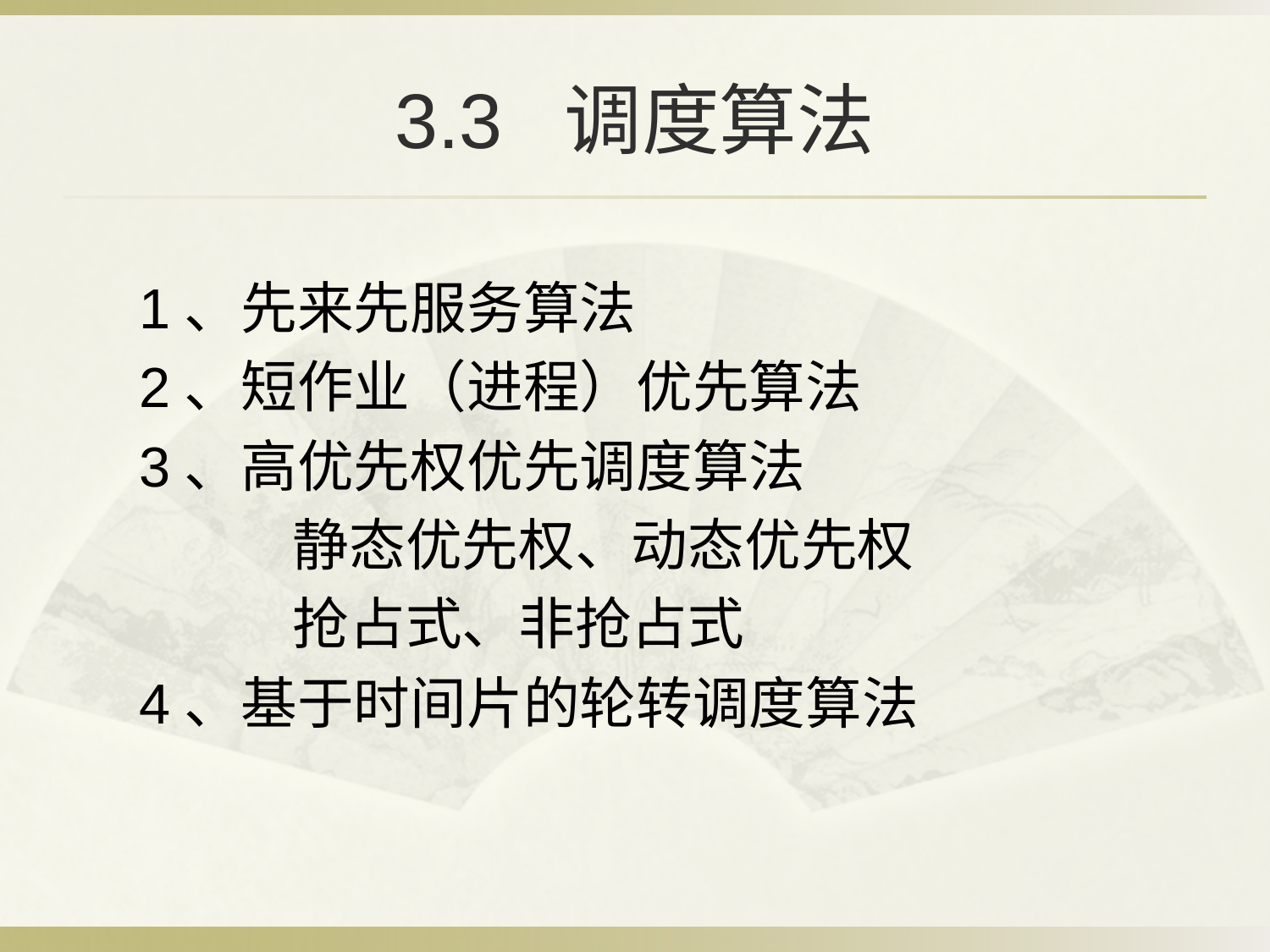

# 3.3  调度算法
1、先来先服务算法
2、短作业（进程）优先算法
3、高优先权优先调度算法
           静态优先权、动态优先权
           抢占式、非抢占式
4、基于时间片的轮转调度算法

14